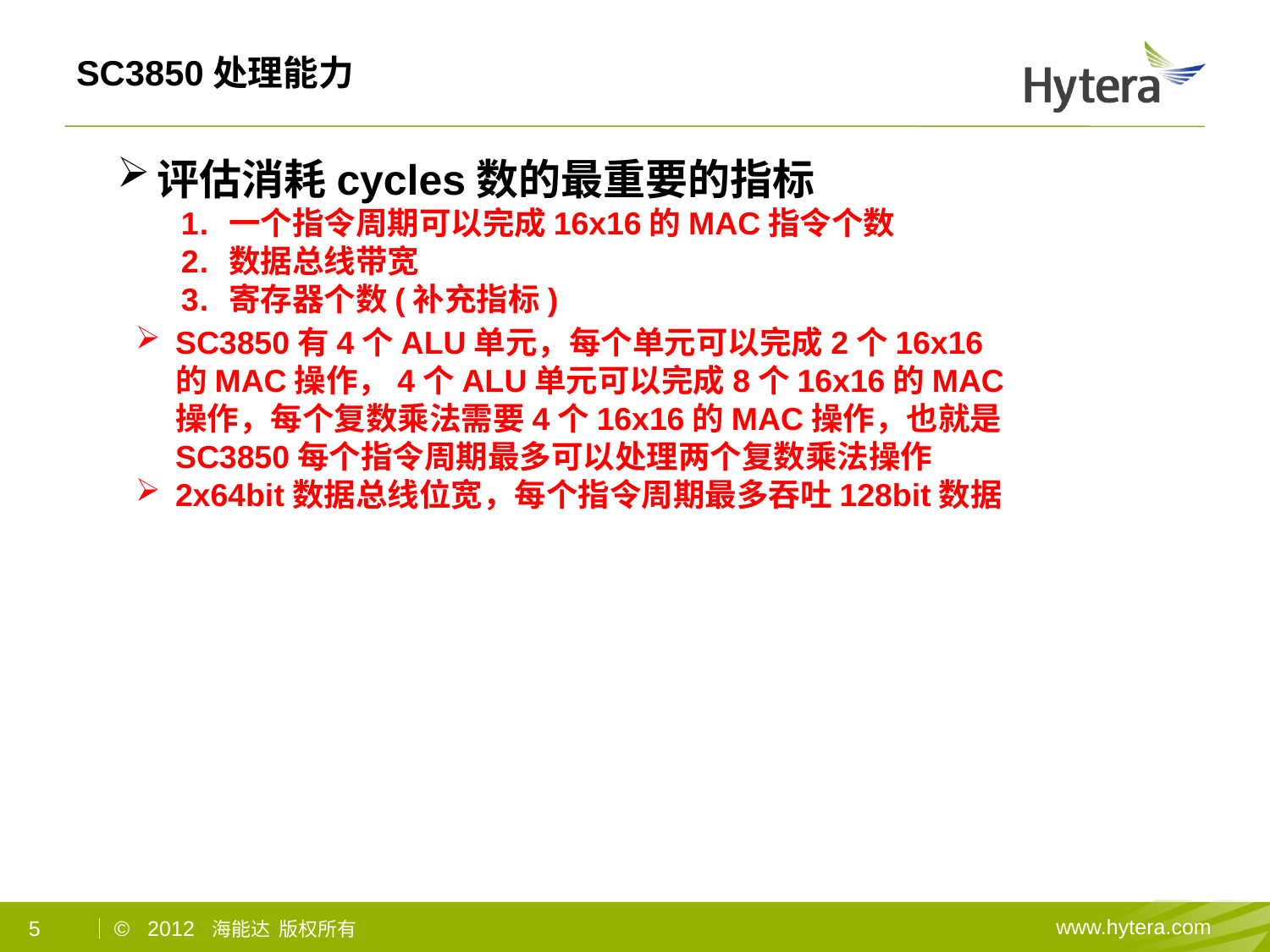

# SC3850处理能力
评估消耗cycles数的最重要的指标
一个指令周期可以完成16x16的MAC指令个数
数据总线带宽
寄存器个数(补充指标)
SC3850有4个ALU单元，每个单元可以完成2个16x16的MAC操作，4个ALU单元可以完成8个16x16的MAC操作，每个复数乘法需要4个16x16的MAC操作，也就是SC3850每个指令周期最多可以处理两个复数乘法操作
2x64bit数据总线位宽，每个指令周期最多吞吐128bit数据